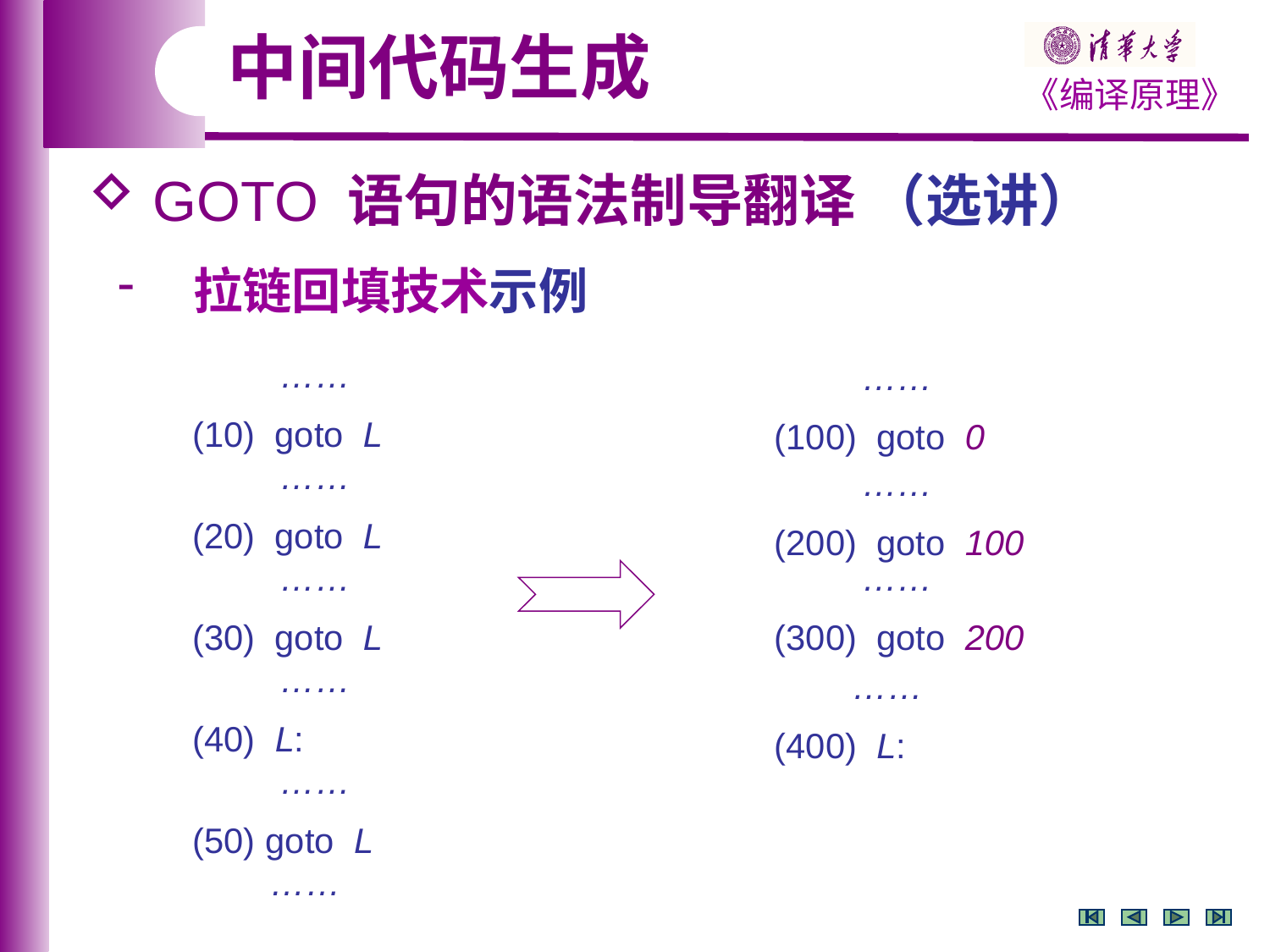

中间代码生成
 GOTO 语句的语法制导翻译 （选讲）
   拉链回填技术示例
         ……

(10)  goto  L
         ……

(20)  goto  L
         ……

(30)  goto  L
         ……

(40)  L:
         ……

 goto  L
        ……
         ……

(100)  goto  0
         ……

(200)  goto  100
         ……

(300)  goto  200

        ……

(400)  L: